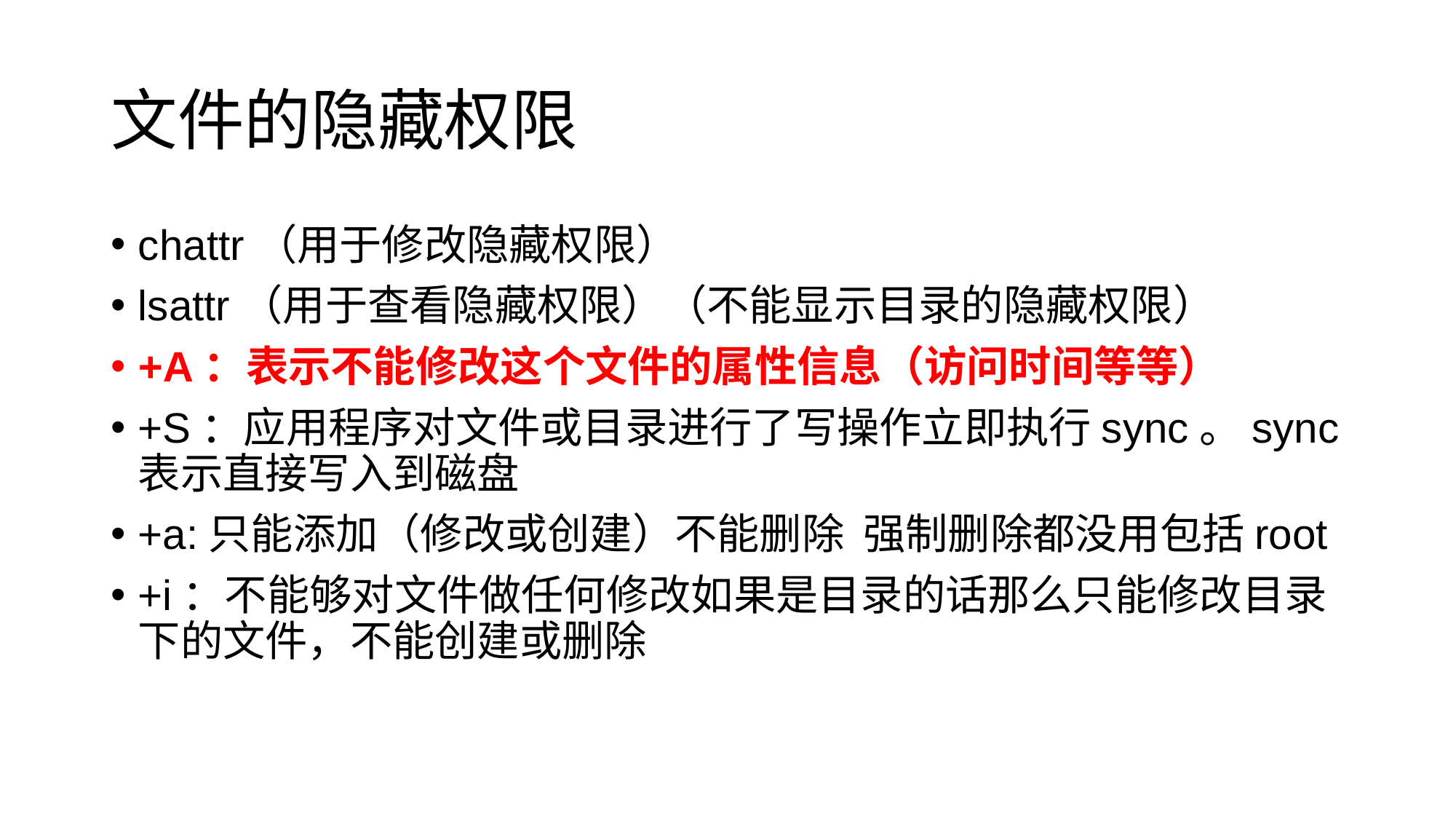

# 文件的隐藏权限
chattr（用于修改隐藏权限）
lsattr（用于查看隐藏权限）（不能显示目录的隐藏权限）
+A：表示不能修改这个文件的属性信息（访问时间等等）
+S：应用程序对文件或目录进行了写操作立即执行sync。sync表示直接写入到磁盘
+a:只能添加（修改或创建）不能删除  强制删除都没用包括root
+i：不能够对文件做任何修改如果是目录的话那么只能修改目录下的文件，不能创建或删除